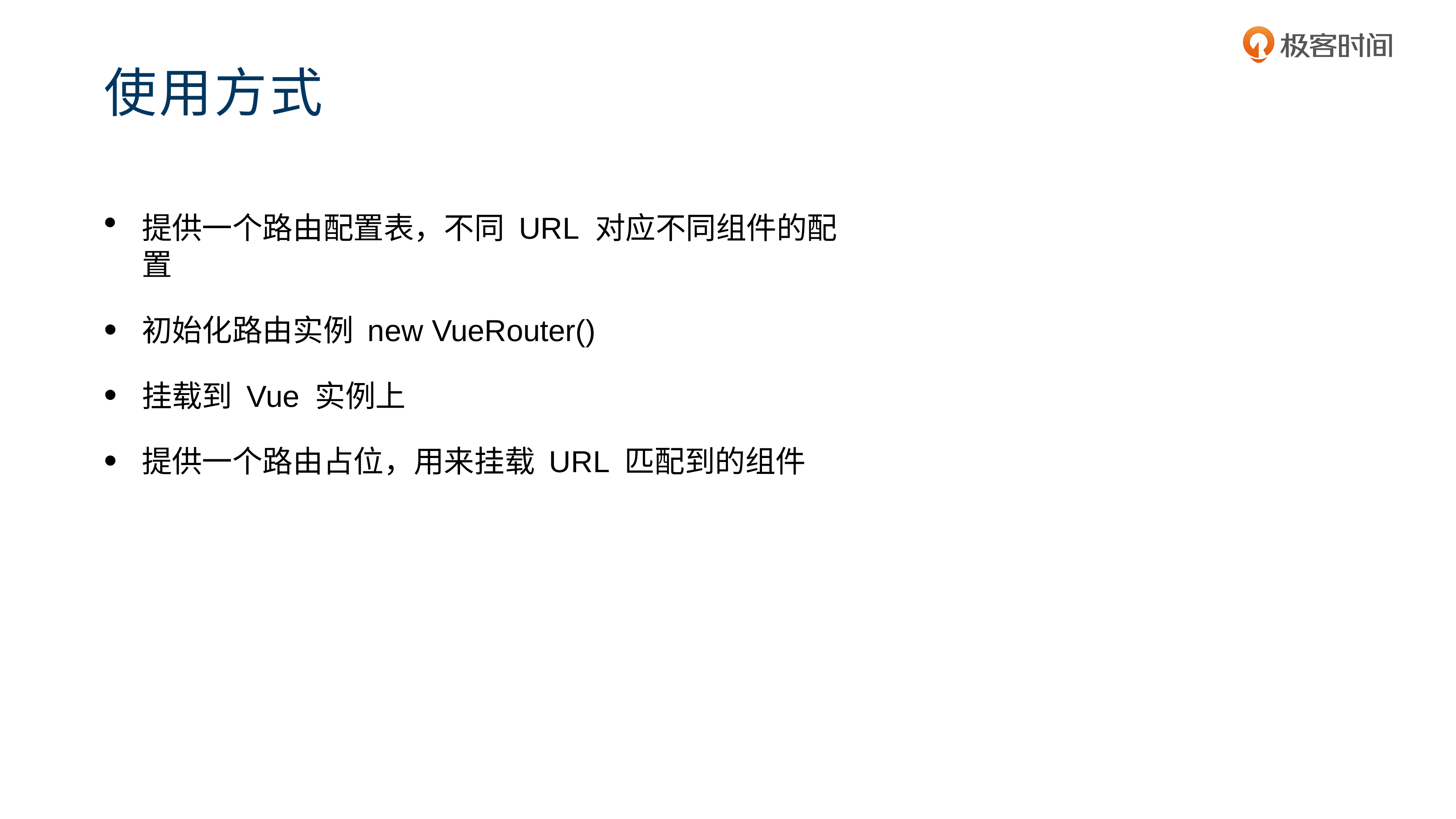

# 使用方式
提供一个路由配置表，不同 URL 对应不同组件的配置

初始化路由实例 new VueRouter()

挂载到 Vue 实例上

提供一个路由占位，用来挂载 URL 匹配到的组件